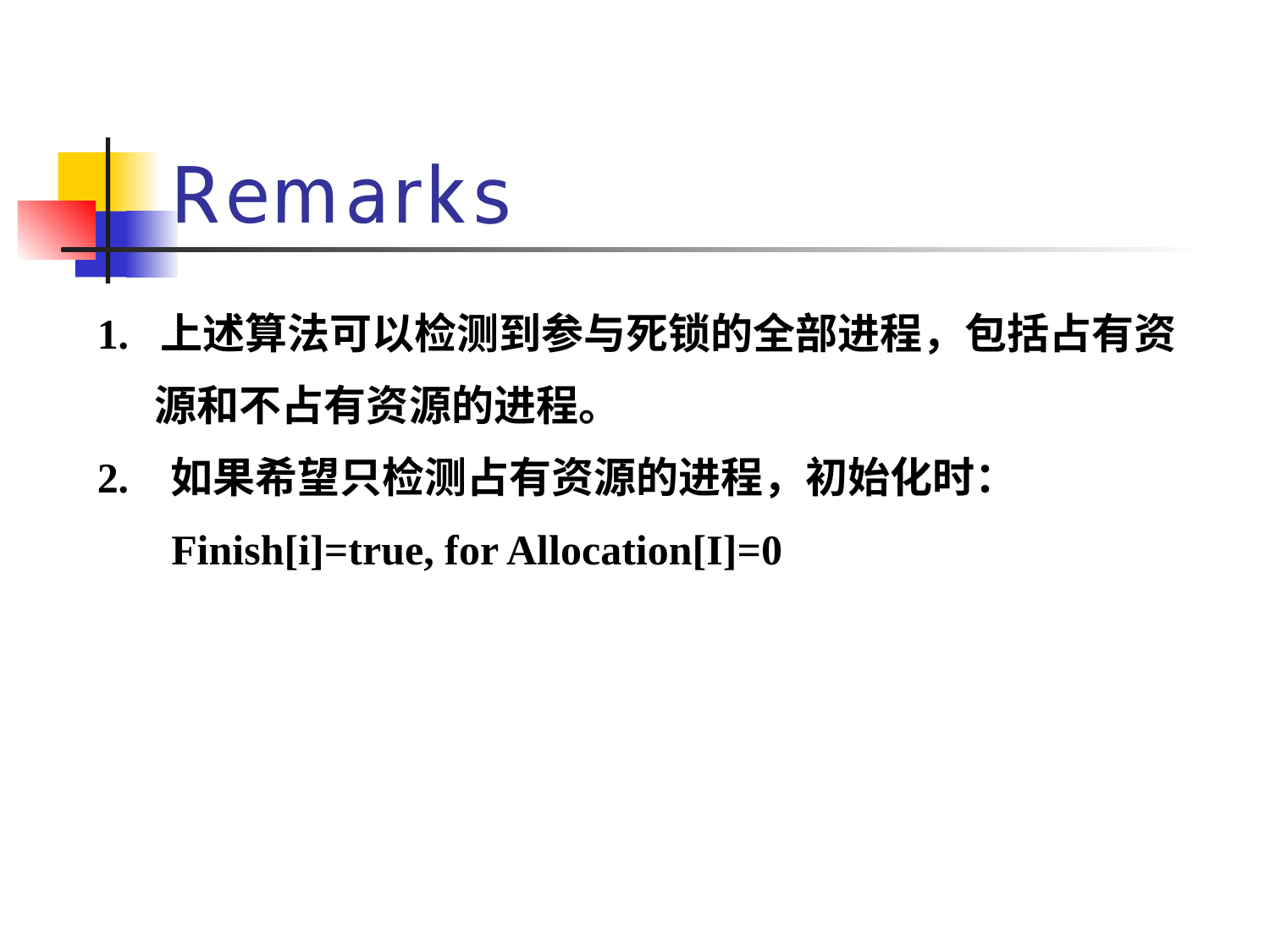

# Remarks
1.  上述算法可以检测到参与死锁的全部进程，包括占有资
     源和不占有资源的进程。
2.   如果希望只检测占有资源的进程，初始化时：
       Finish[i]=true, for Allocation[I]=0